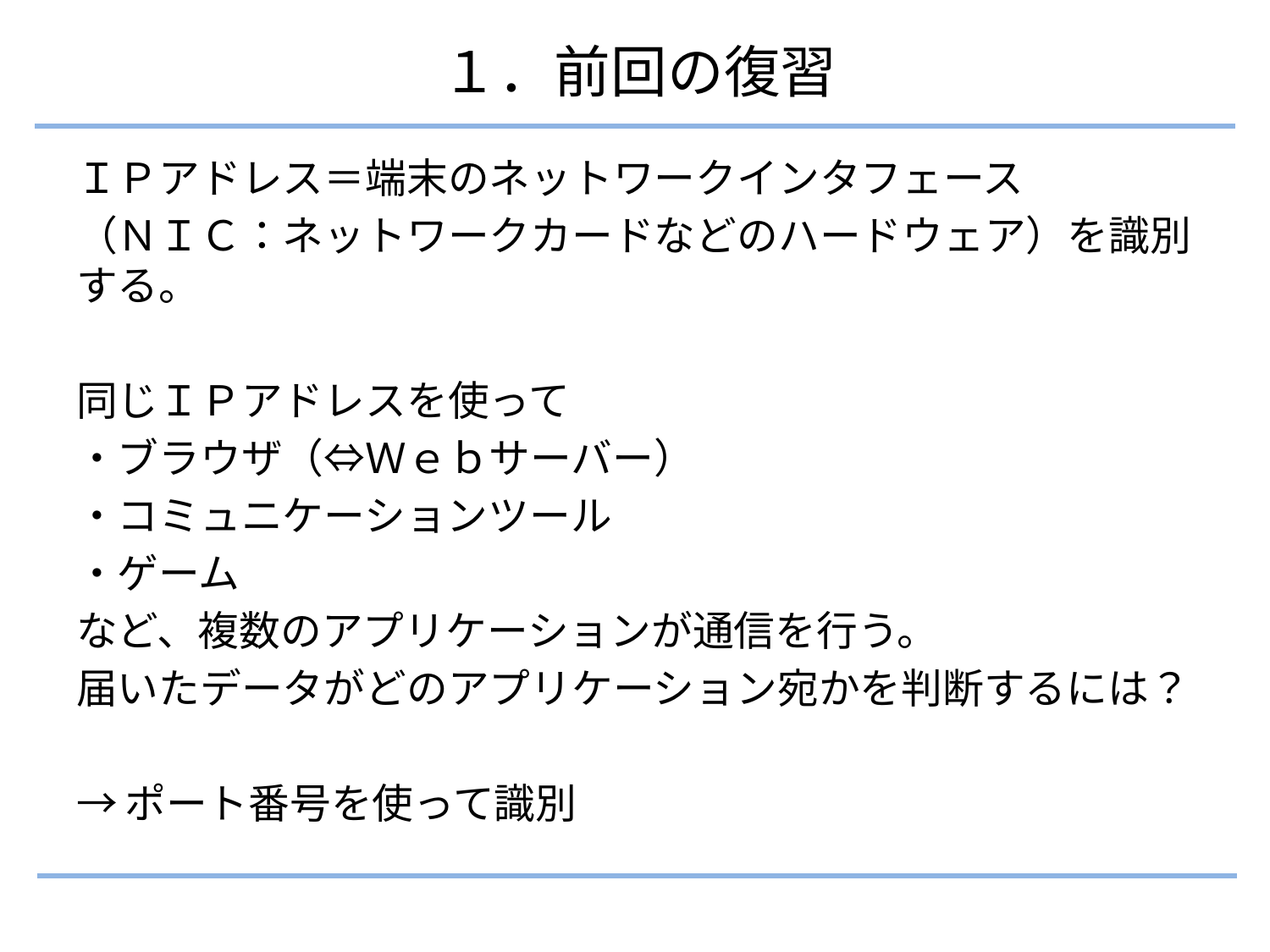

# １．前回の復習
ＩＰアドレス＝端末のネットワークインタフェース
（ＮＩＣ：ネットワークカードなどのハードウェア）を識別する。

同じＩＰアドレスを使って
・ブラウザ（⇔Ｗｅｂサーバー）
・コミュニケーションツール
・ゲーム
など、複数のアプリケーションが通信を行う。
届いたデータがどのアプリケーション宛かを判断するには？

→ポート番号を使って識別